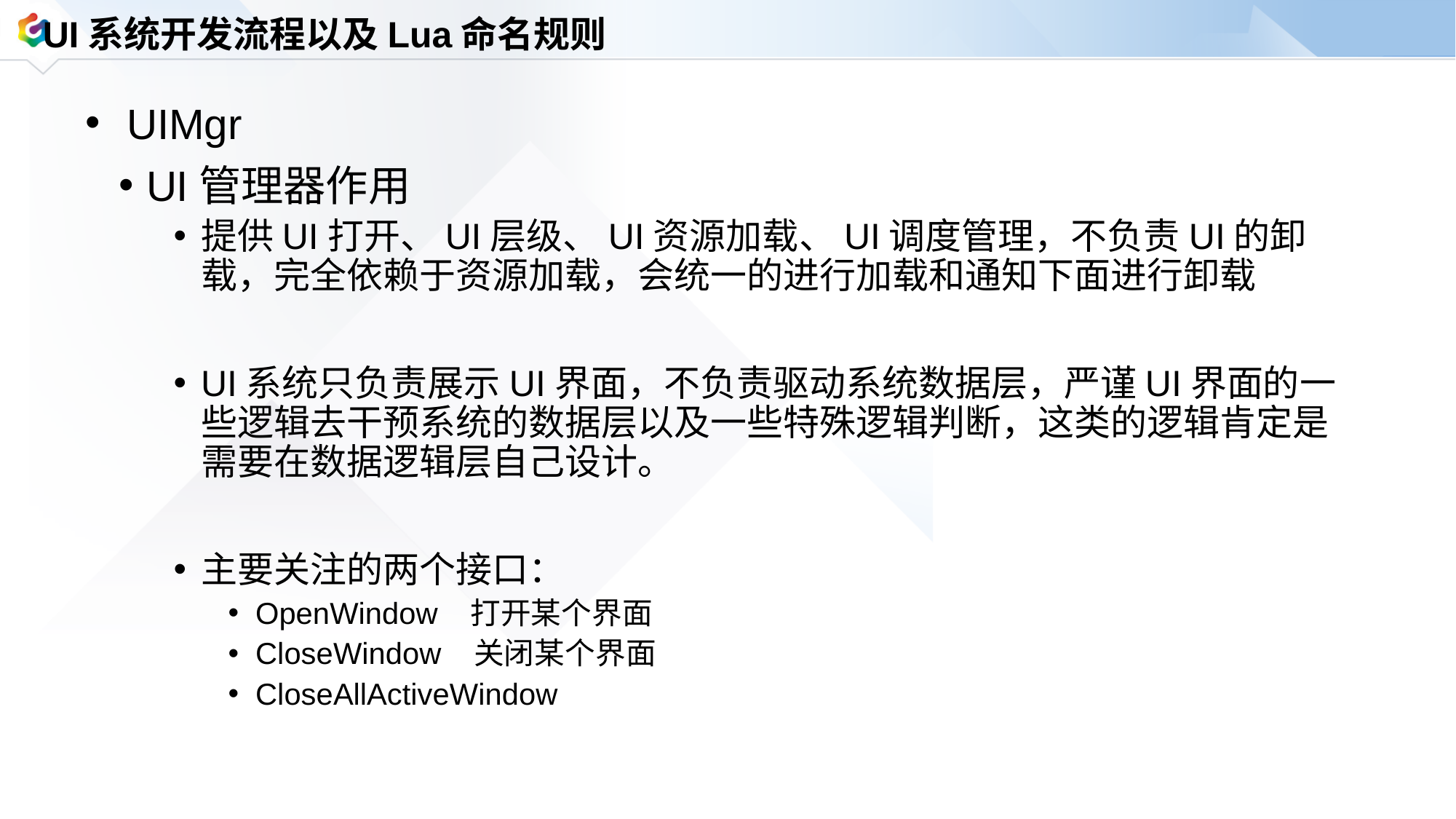

UI系统开发流程以及Lua命名规则

UIMgr
UI管理器作用
提供UI打开、UI层级、UI资源加载、UI调度管理，不负责UI的卸载，完全依赖于资源加载，会统一的进行加载和通知下面进行卸载

UI系统只负责展示UI界面，不负责驱动系统数据层，严谨UI界面的一些逻辑去干预系统的数据层以及一些特殊逻辑判断，这类的逻辑肯定是需要在数据逻辑层自己设计。

主要关注的两个接口：
OpenWindow   打开某个界面
CloseWindow   关闭某个界面
CloseAllActiveWindow